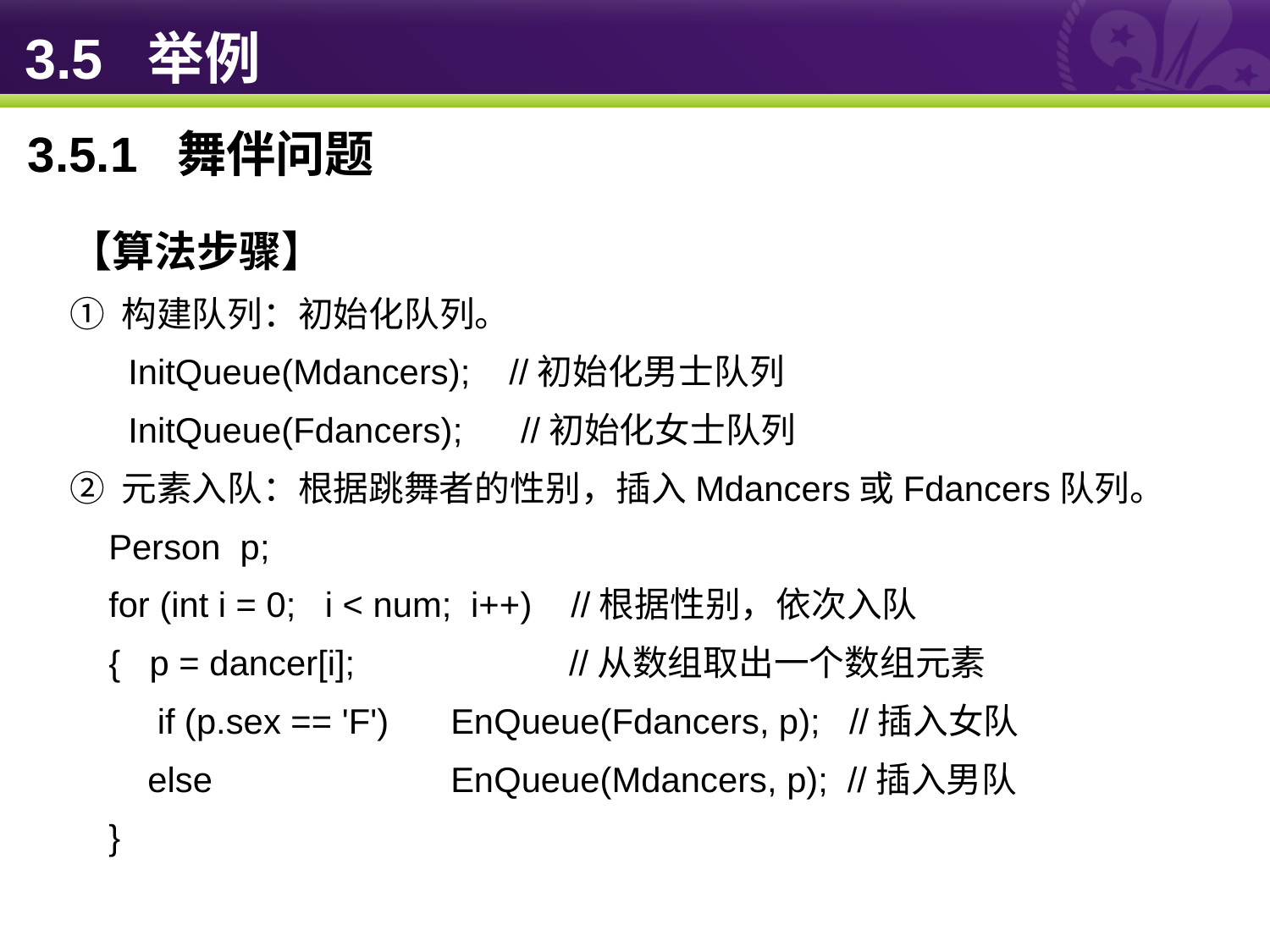

# 3.5  举例
3.5.1  舞伴问题
【算法步骤】
① 构建队列：初始化队列。
      InitQueue(Mdancers);    //初始化男士队列
      InitQueue(Fdancers);      //初始化女士队列
② 元素入队：根据跳舞者的性别，插入Mdancers或Fdancers队列。
    Person  p;
    for (int i = 0;   i < num;  i++)    //根据性别，依次入队
    {   p = dancer[i];                      //从数组取出一个数组元素
         if (p.sex == 'F')   	EnQueue(Fdancers, p);   //插入女队
        else 		EnQueue(Mdancers, p);  //插入男队
    }